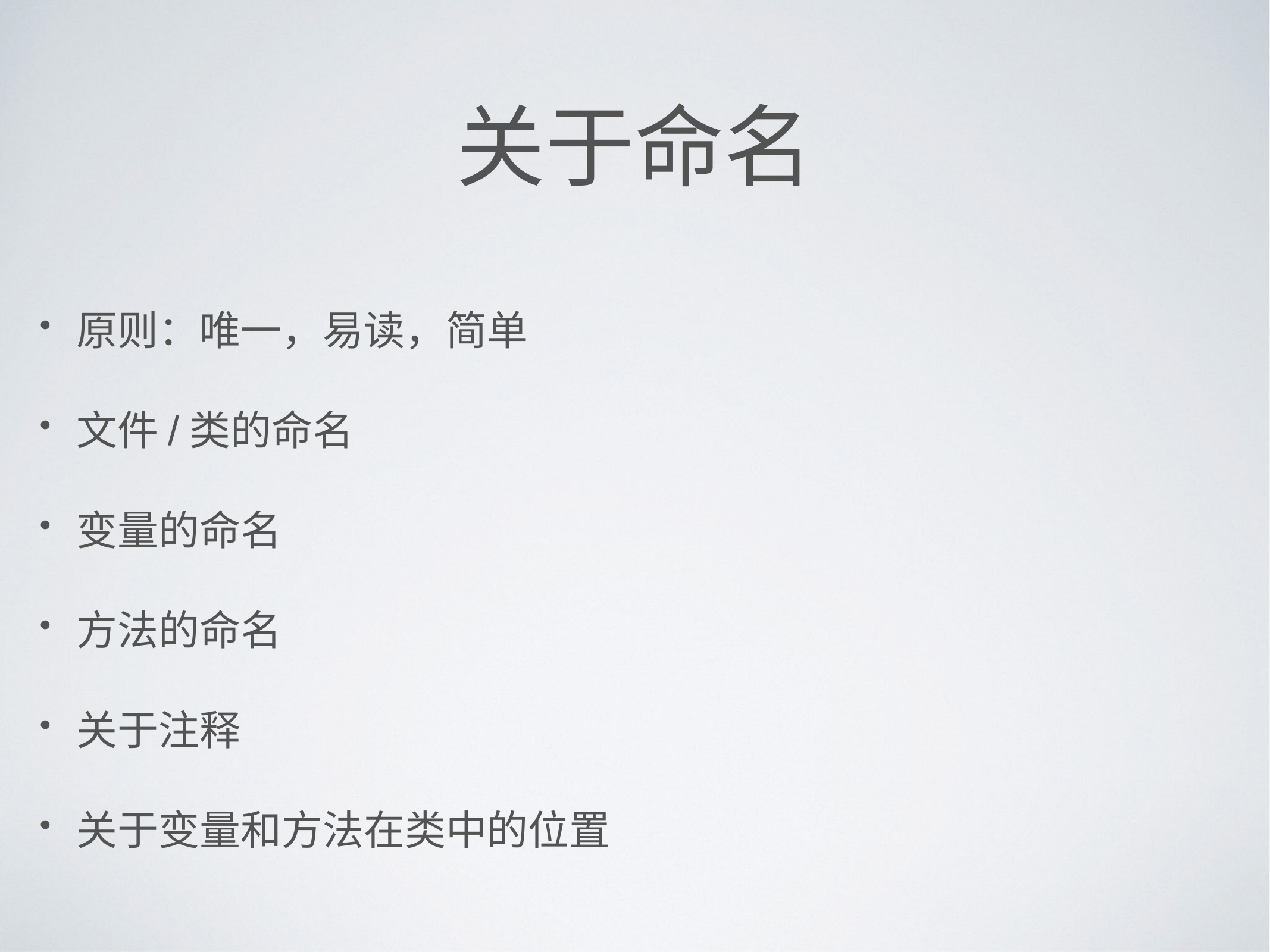

# 关于命名
原则：唯一，易读，简单
文件/类的命名
变量的命名
方法的命名
关于注释
关于变量和方法在类中的位置